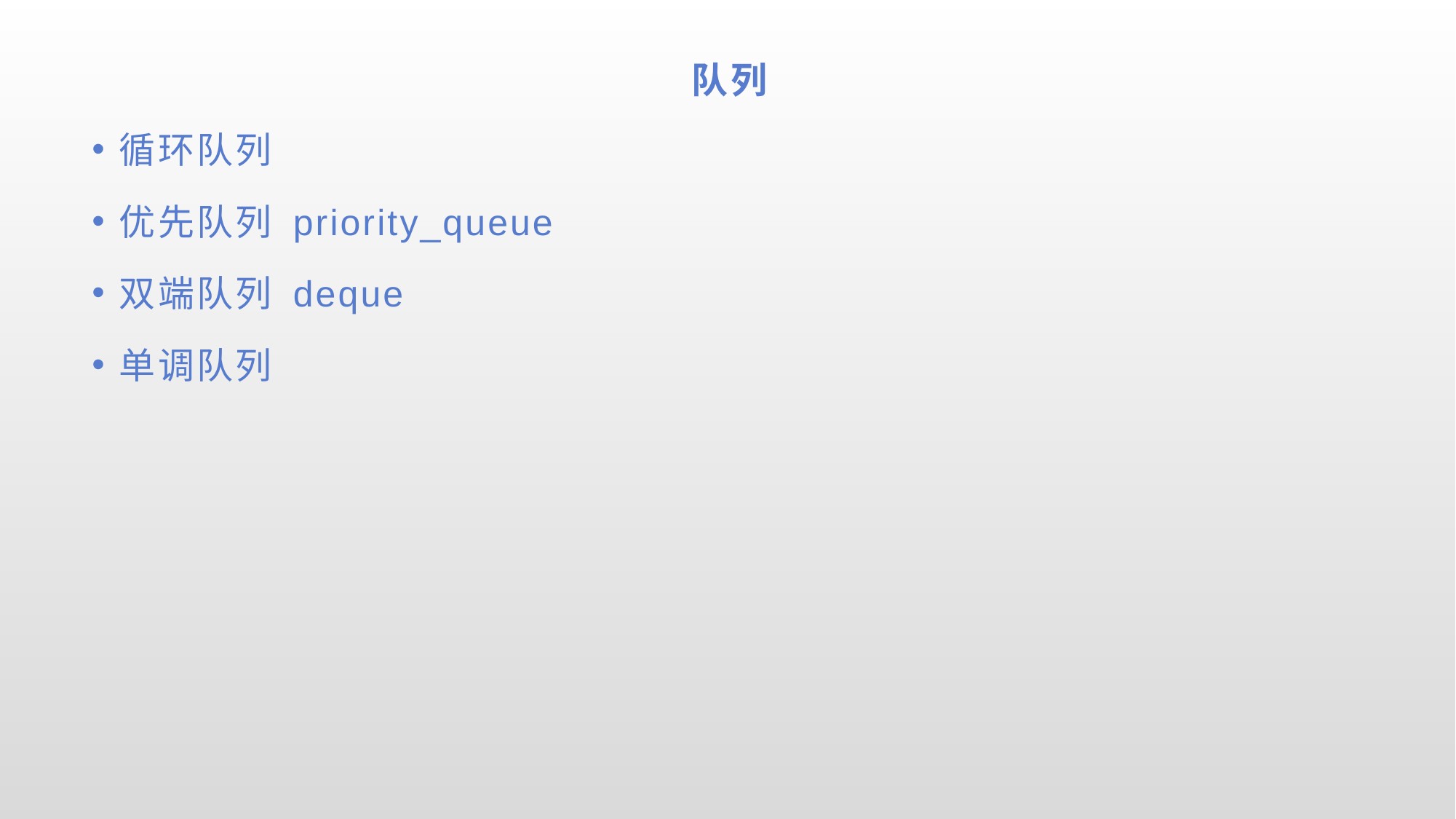

# 队列
循环队列
优先队列 priority_queue
双端队列 deque
单调队列